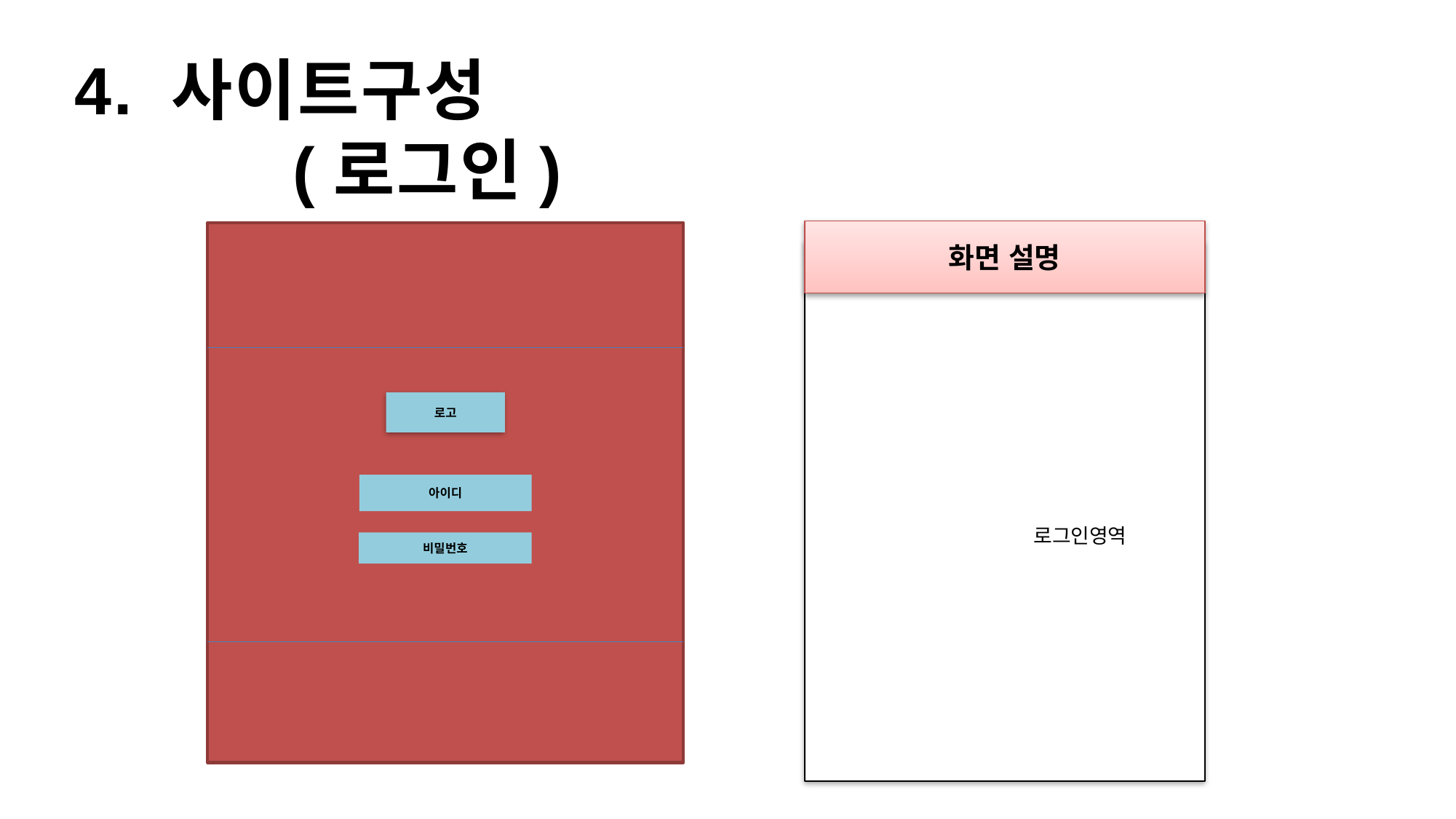

4. 사이트구성 			(로그인)
화면 설명

		로그인영역
로고
아이디
비밀번호